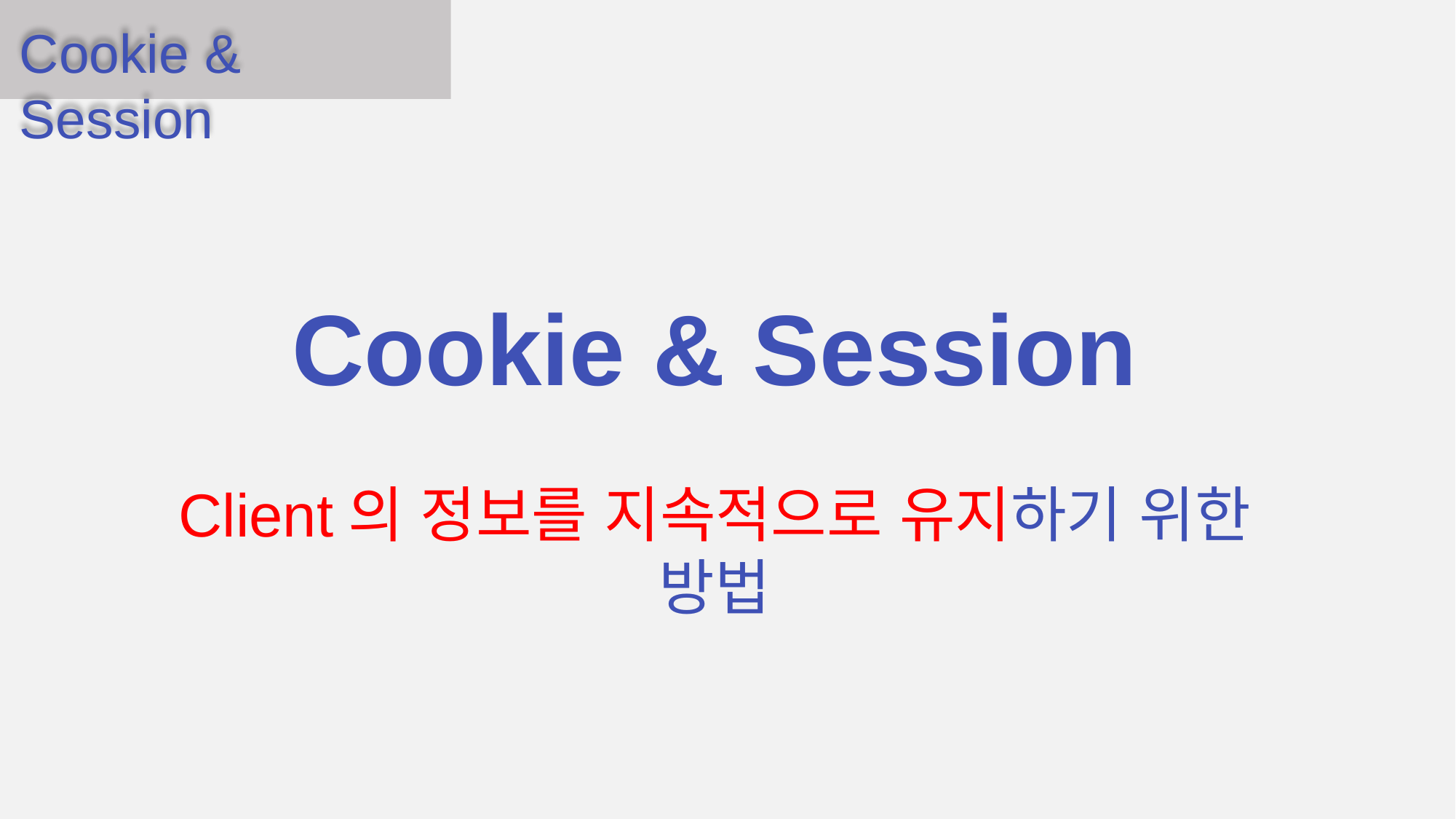

Cookie & Session
Cookie & Session
Client의 정보를 지속적으로 유지하기 위한 방법